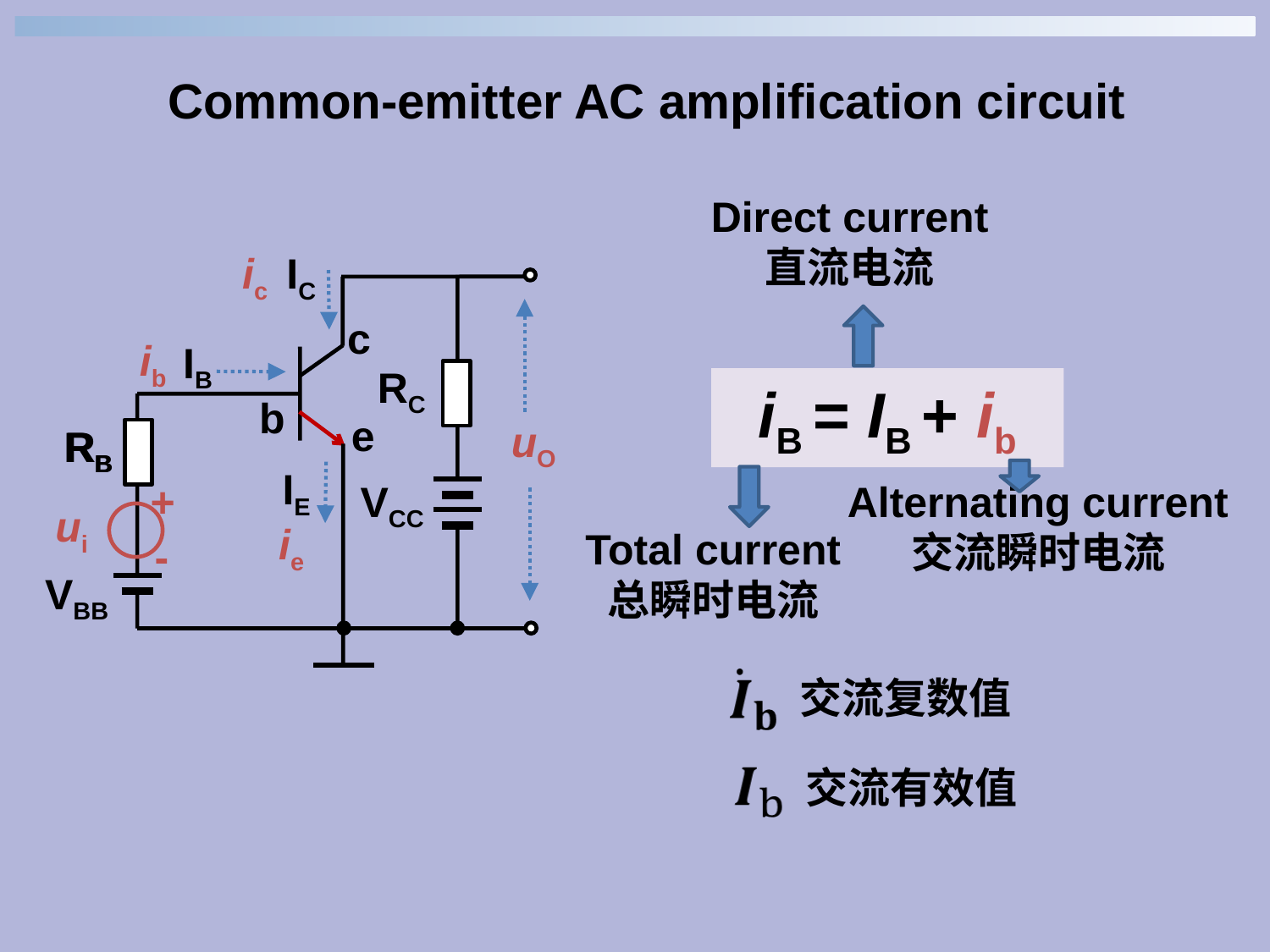

Common-emitter AC amplification circuit
Direct current
直流电流
IC

c
RC

b

e
RB
RB

IE
VCC

VBB

ic
ib
IB
uO
+
ui

ie
-

iB = IB + ib

Alternating current
交流瞬时电流
Total current
总瞬时电流

交流复数值

交流有效值